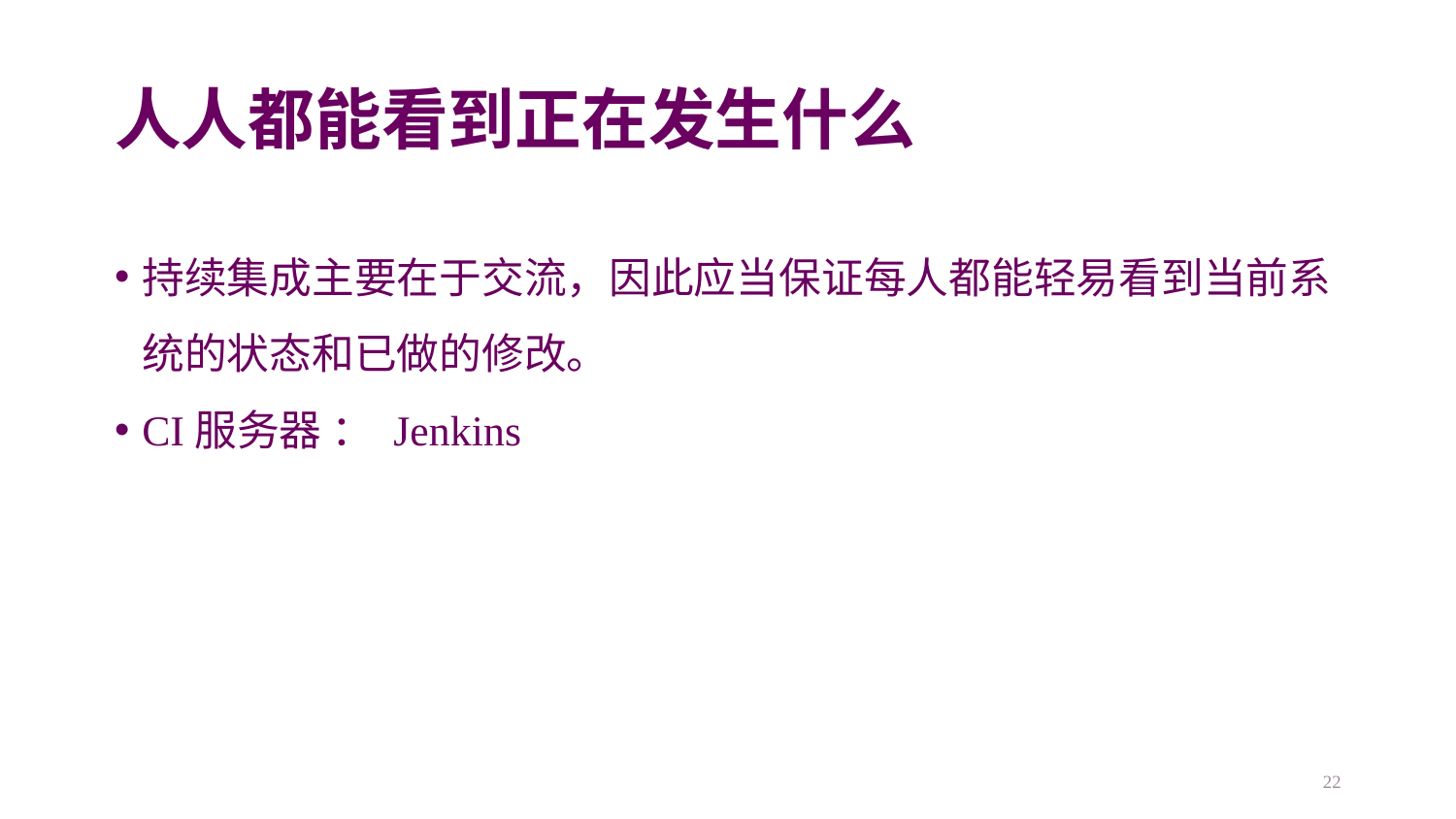

# 人人都能看到正在发生什么
持续集成主要在于交流，因此应当保证每人都能轻易看到当前系统的状态和已做的修改。
CI服务器 ： Jenkins
22